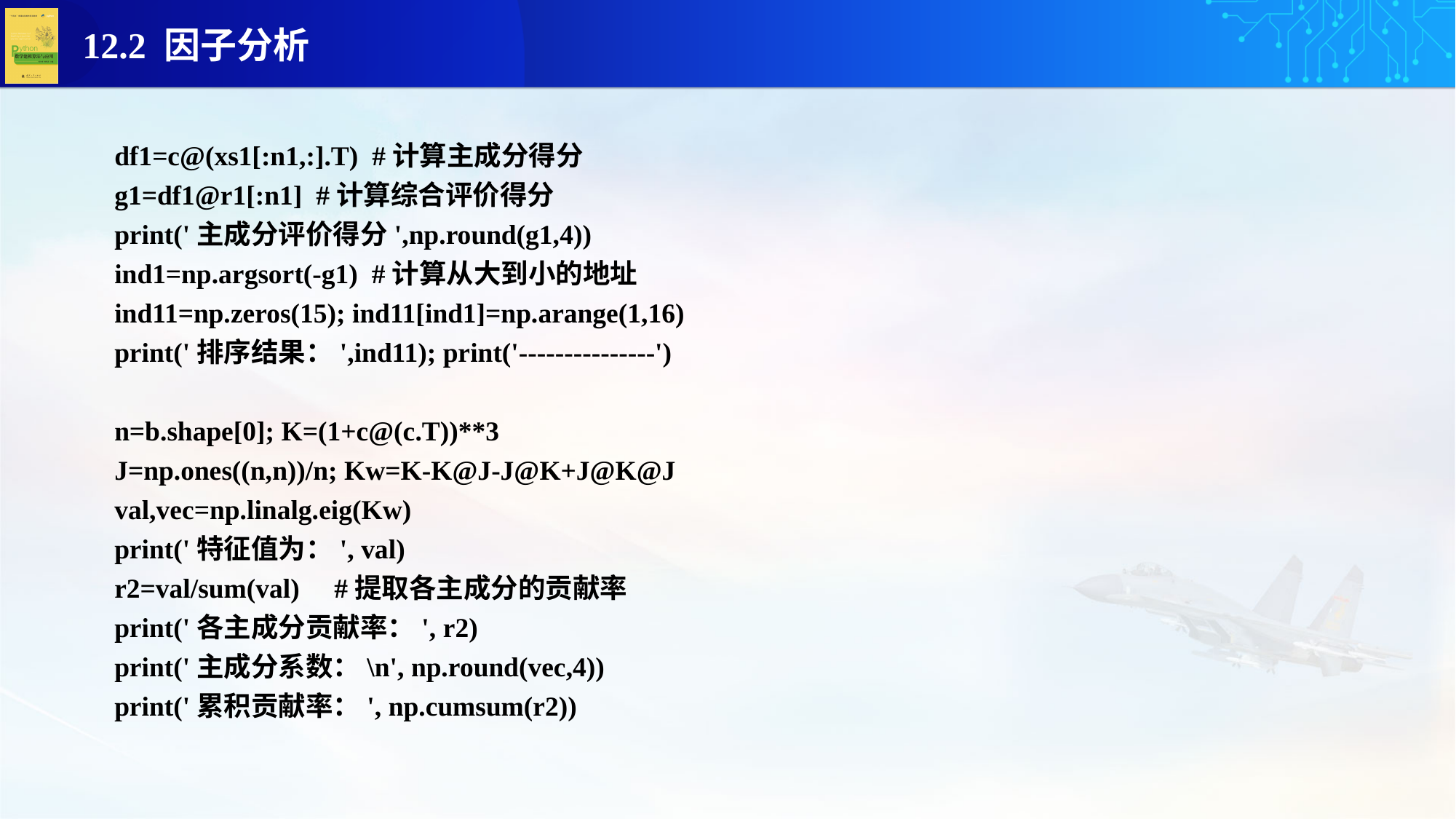

df1=c@(xs1[:n1,:].T)  #计算主成分得分
g1=df1@r1[:n1]  #计算综合评价得分
print('主成分评价得分',np.round(g1,4))
ind1=np.argsort(-g1)  #计算从大到小的地址
ind11=np.zeros(15); ind11[ind1]=np.arange(1,16)
print('排序结果：',ind11); print('---------------')

n=b.shape[0]; K=(1+c@(c.T))**3
J=np.ones((n,n))/n; Kw=K-K@J-J@K+J@K@J
val,vec=np.linalg.eig(Kw)
print('特征值为：', val)
r2=val/sum(val)     #提取各主成分的贡献率
print('各主成分贡献率：', r2)
print('主成分系数：\n', np.round(vec,4))
print('累积贡献率：', np.cumsum(r2))